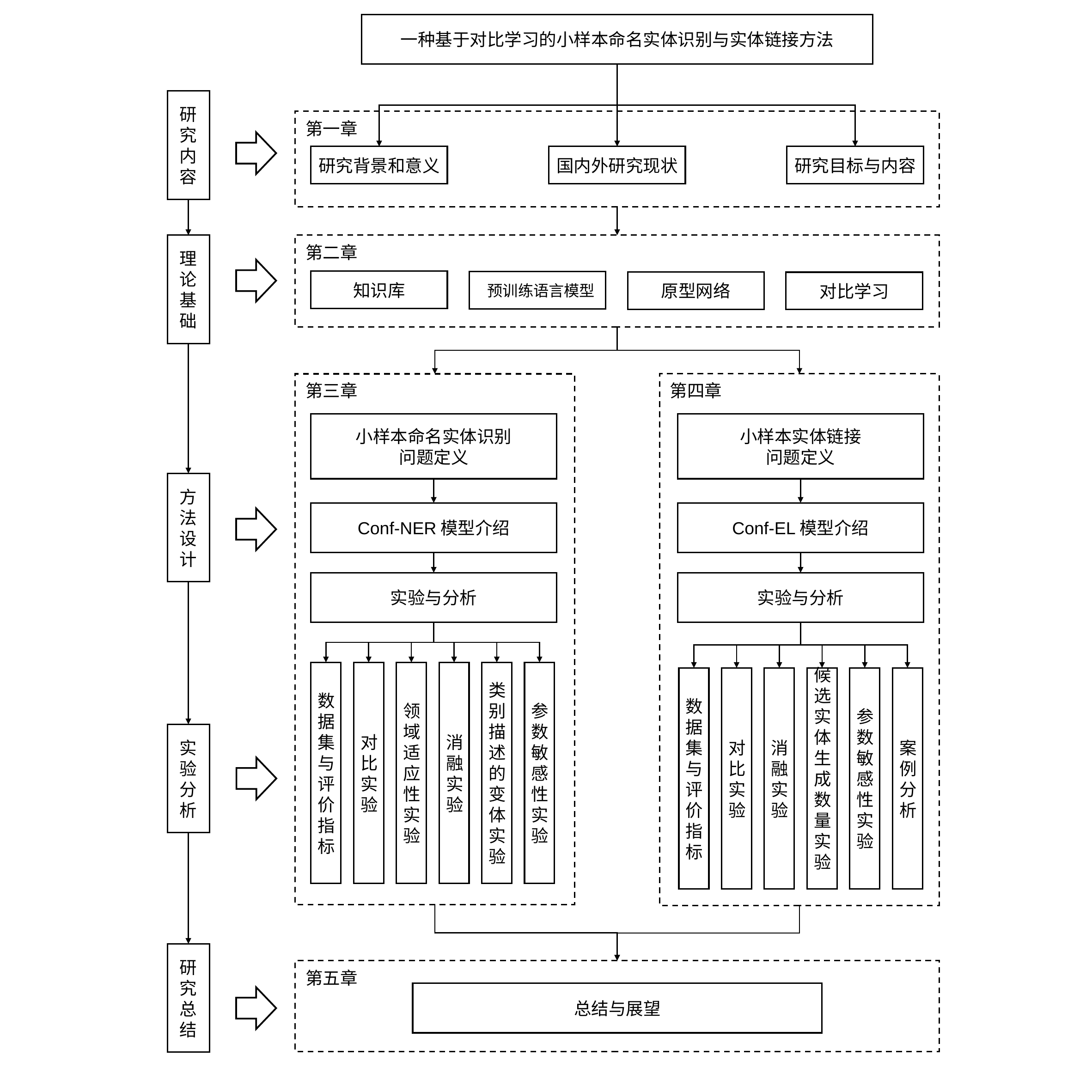

一种基于对比学习的小样本命名实体识别与实体链接方法
研究内容

第一章

研究目标与内容
研究背景和意义
国内外研究现状

第二章
理论基础

知识库
 预训练语言模型
原型网络
对比学习

第三章

第四章
小样本命名实体识别
问题定义
小样本实体链接
问题定义
方法设计
Conf-NER模型介绍
Conf-EL模型介绍

实验与分析
实验与分析
数
据
集
与
评
价
指
标
对
比
实
验
领域适应性实
验
消融实
验
类别描述的变体实验
参数敏感性实验
数
据
集
与
评
价
指
标
对
比
实
验
消融实
验
候选实体生成数量实验
参数敏感性实验
案例分析
实验分析

研究总结

第五章
总结与展望